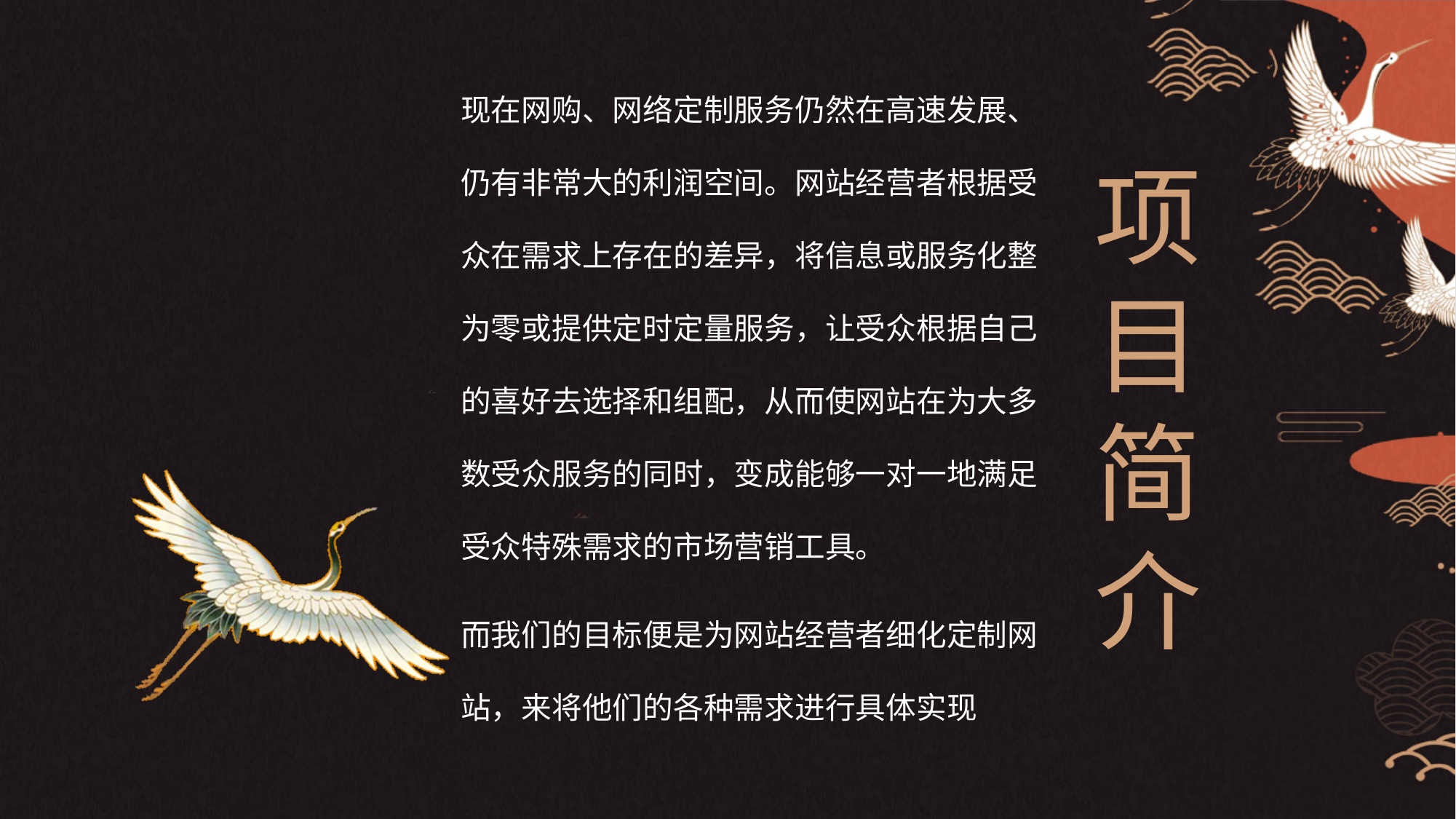

现在网购、网络定制服务仍然在高速发展、仍有非常大的利润空间。网站经营者根据受众在需求上存在的差异，将信息或服务化整为零或提供定时定量服务，让受众根据自己的喜好去选择和组配，从而使网站在为大多数受众服务的同时，变成能够一对一地满足受众特殊需求的市场营销工具。
而我们的目标便是为网站经营者细化定制网站，来将他们的各种需求进行具体实现
# 项目简介